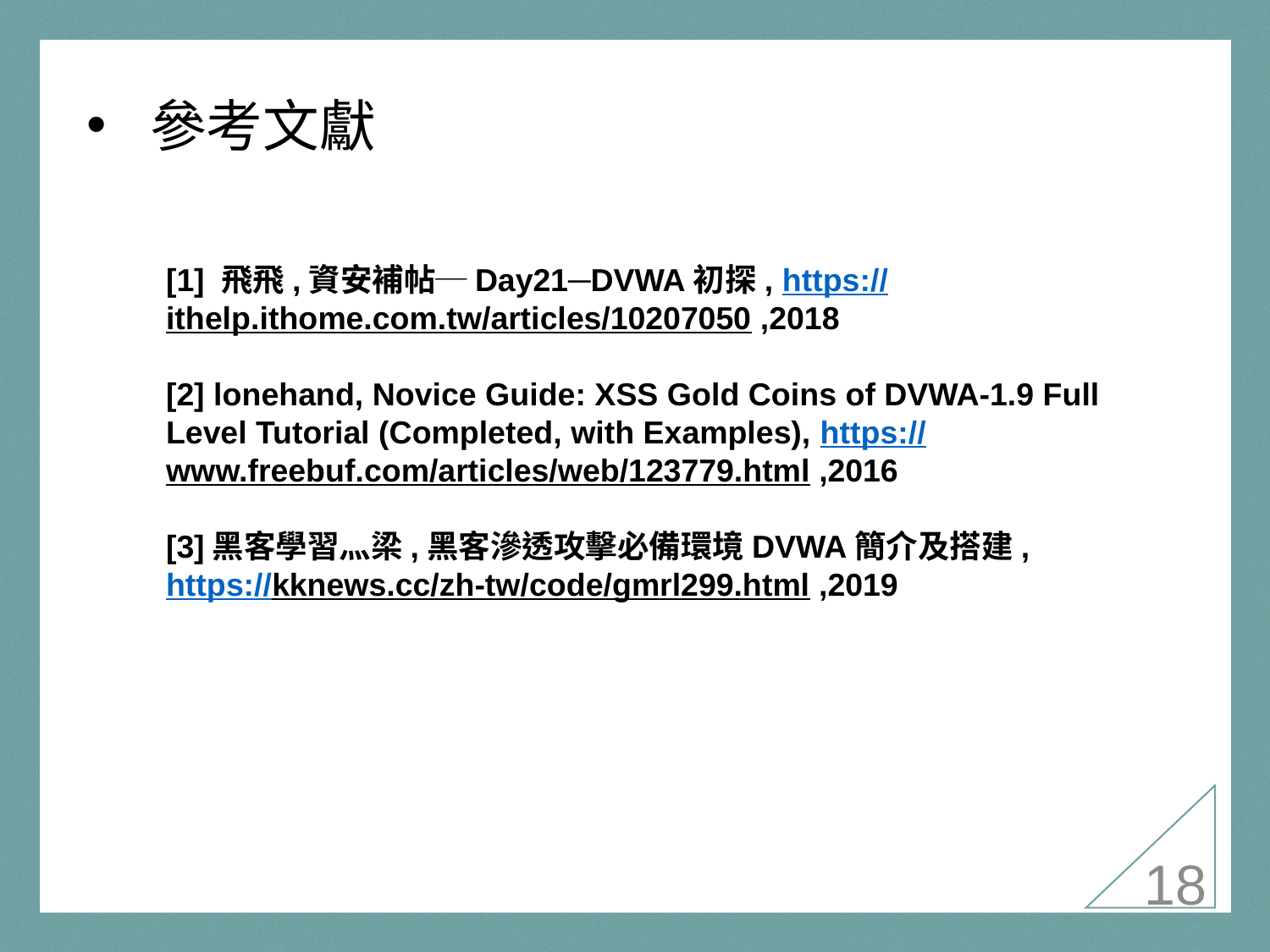

參考文獻
[1] 飛飛,資安補帖─Day21─DVWA初探, https://ithelp.ithome.com.tw/articles/10207050 ,2018

[2] lonehand, Novice Guide: XSS Gold Coins of DVWA-1.9 Full Level Tutorial (Completed, with Examples), https://www.freebuf.com/articles/web/123779.html ,2016

[3]黑客學習灬梁,黑客滲透攻擊必備環境DVWA簡介及搭建, https://kknews.cc/zh-tw/code/gmrl299.html ,2019
18